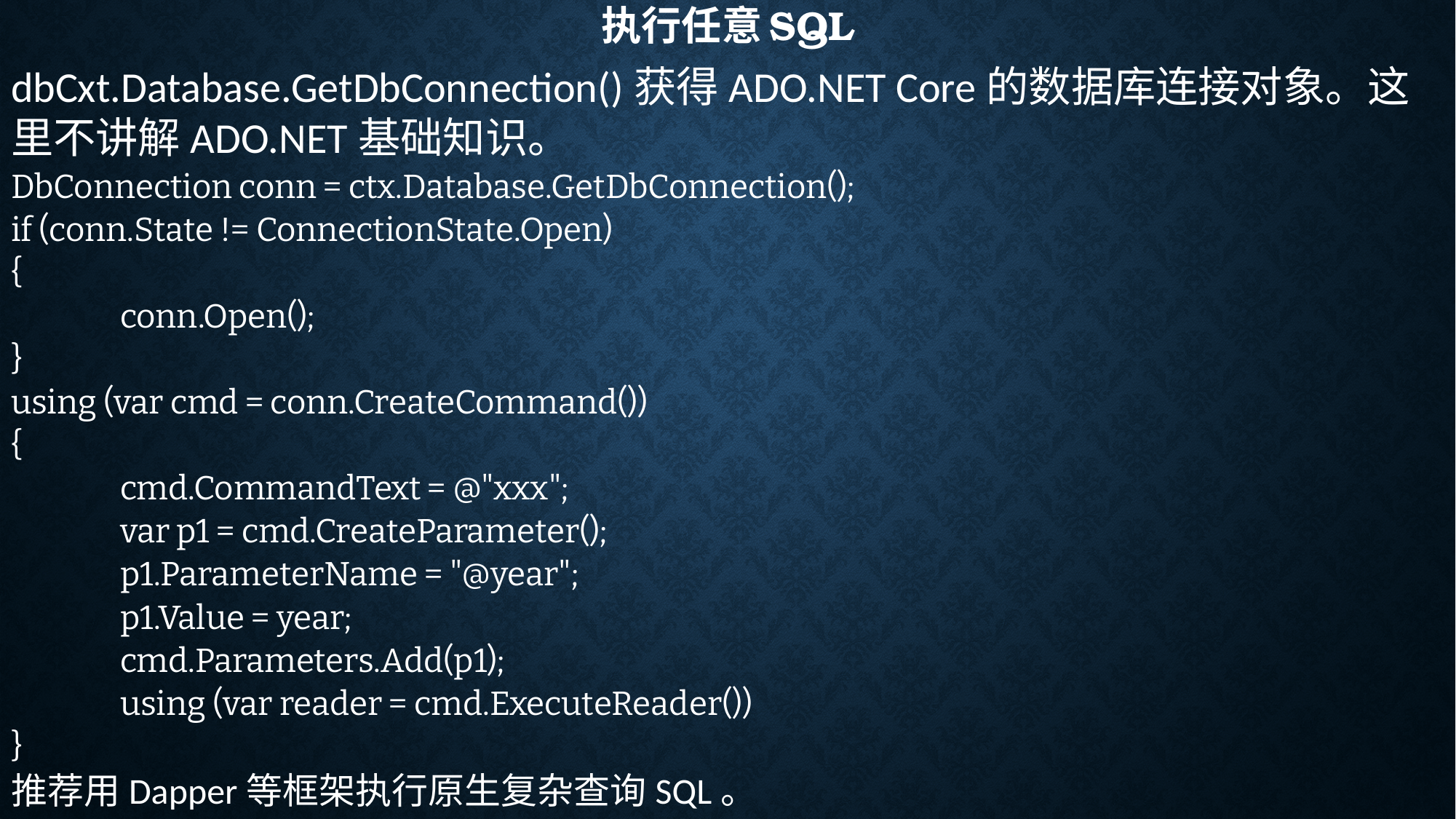

# 执行任意SQL
dbCxt.Database.GetDbConnection()获得ADO.NET Core的数据库连接对象。这里不讲解ADO.NET基础知识。
DbConnection conn = ctx.Database.GetDbConnection();
if (conn.State != ConnectionState.Open)
{
	conn.Open();
}
using (var cmd = conn.CreateCommand())
{
	cmd.CommandText = @"xxx";
	var p1 = cmd.CreateParameter();
	p1.ParameterName = "@year";
	p1.Value = year;
	cmd.Parameters.Add(p1);
	using (var reader = cmd.ExecuteReader())
}
推荐用Dapper等框架执行原生复杂查询SQL。